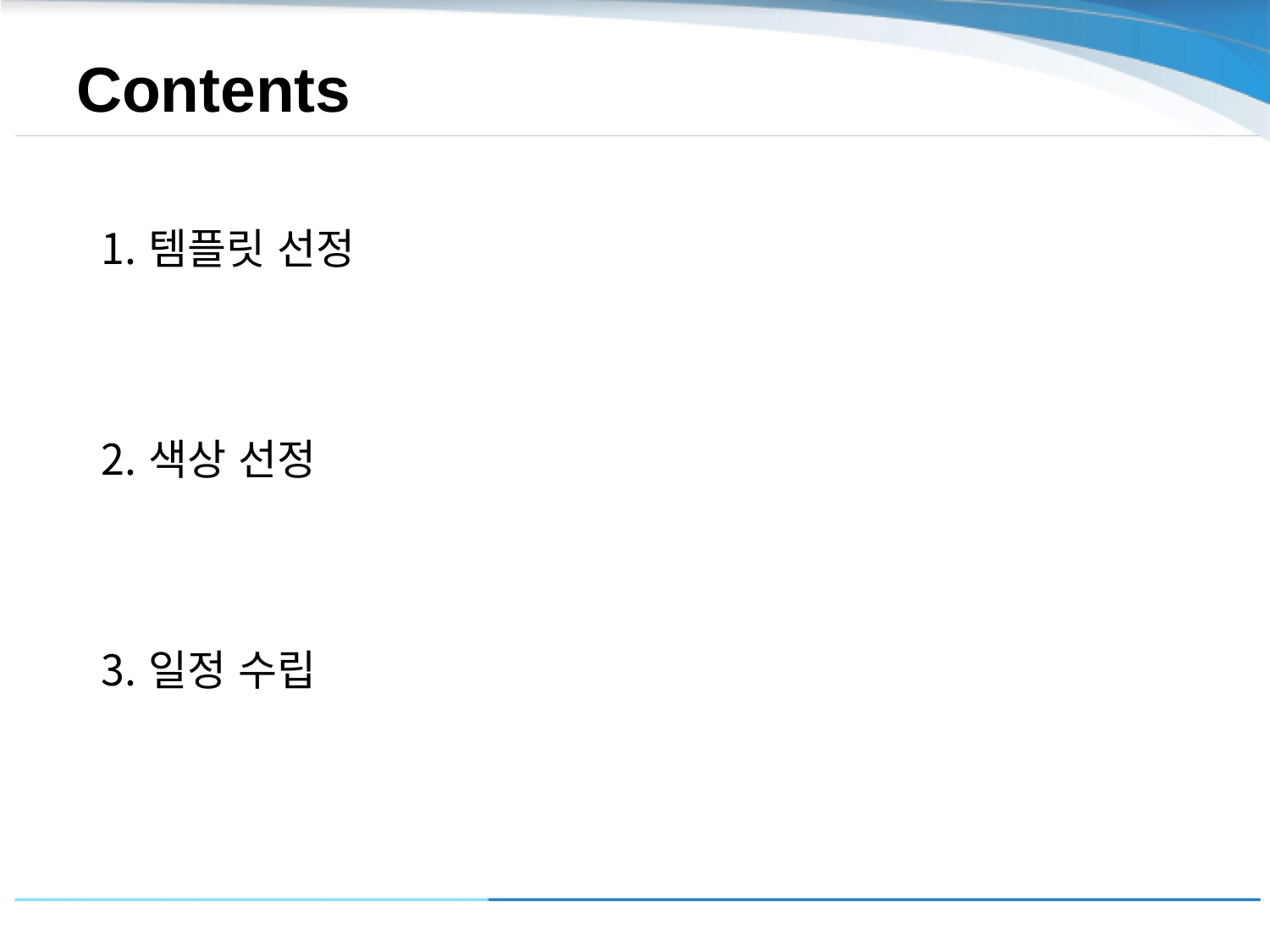

# Contents

템플릿 선정

색상 선정

일정 수립